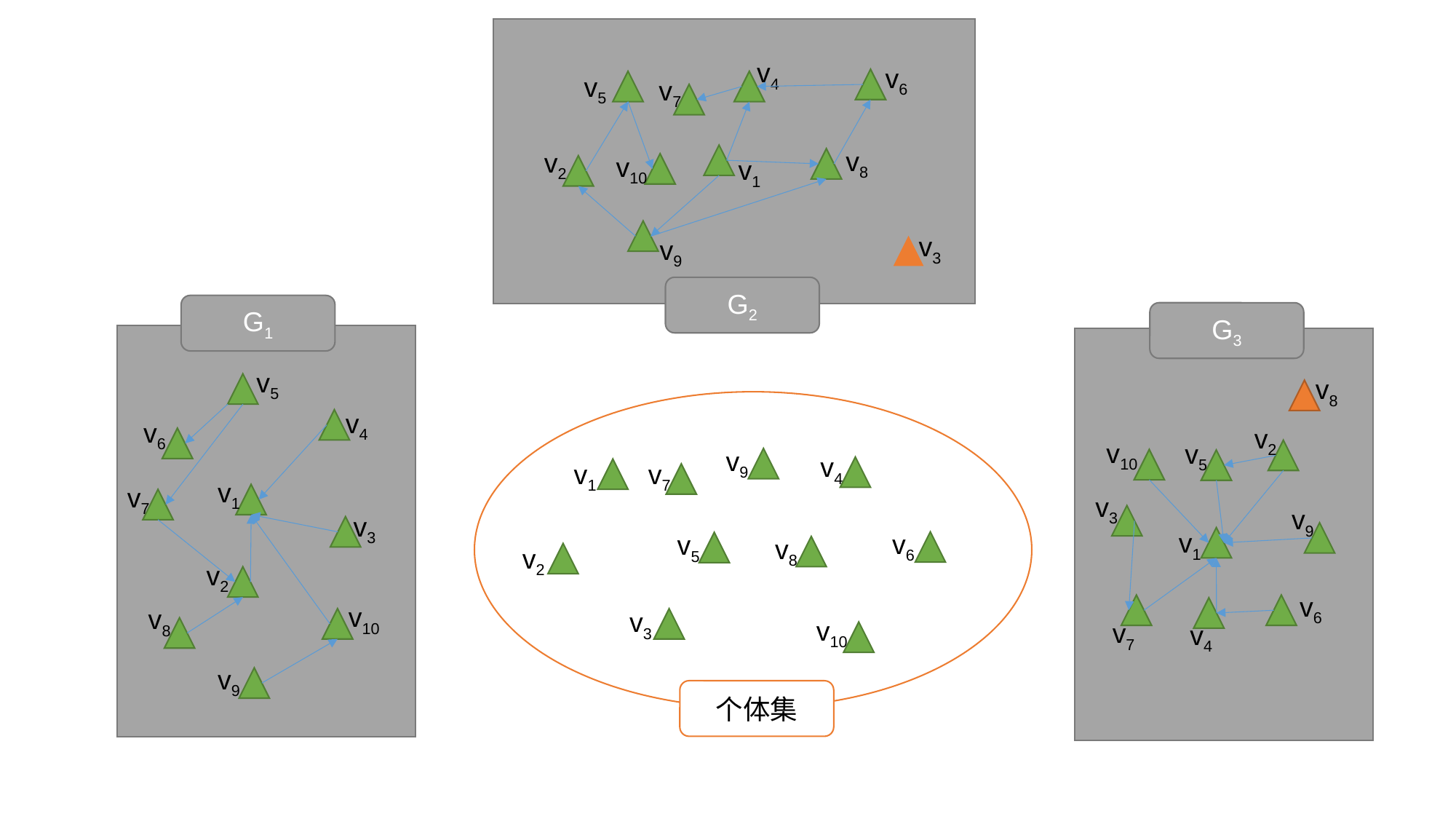

v4
v6
v5
v7

v8
v2
v10

v1

v3
v9

G2
G1
G3

v5
v8

v4

v6
v2

v10
v5
v9

v4

v1
v7

v1
v7

v3

v9
v3

v1
v6
v5

v8

v2

v2

v6
v10

v8

v3
v10

v7
v4

v9

个体集